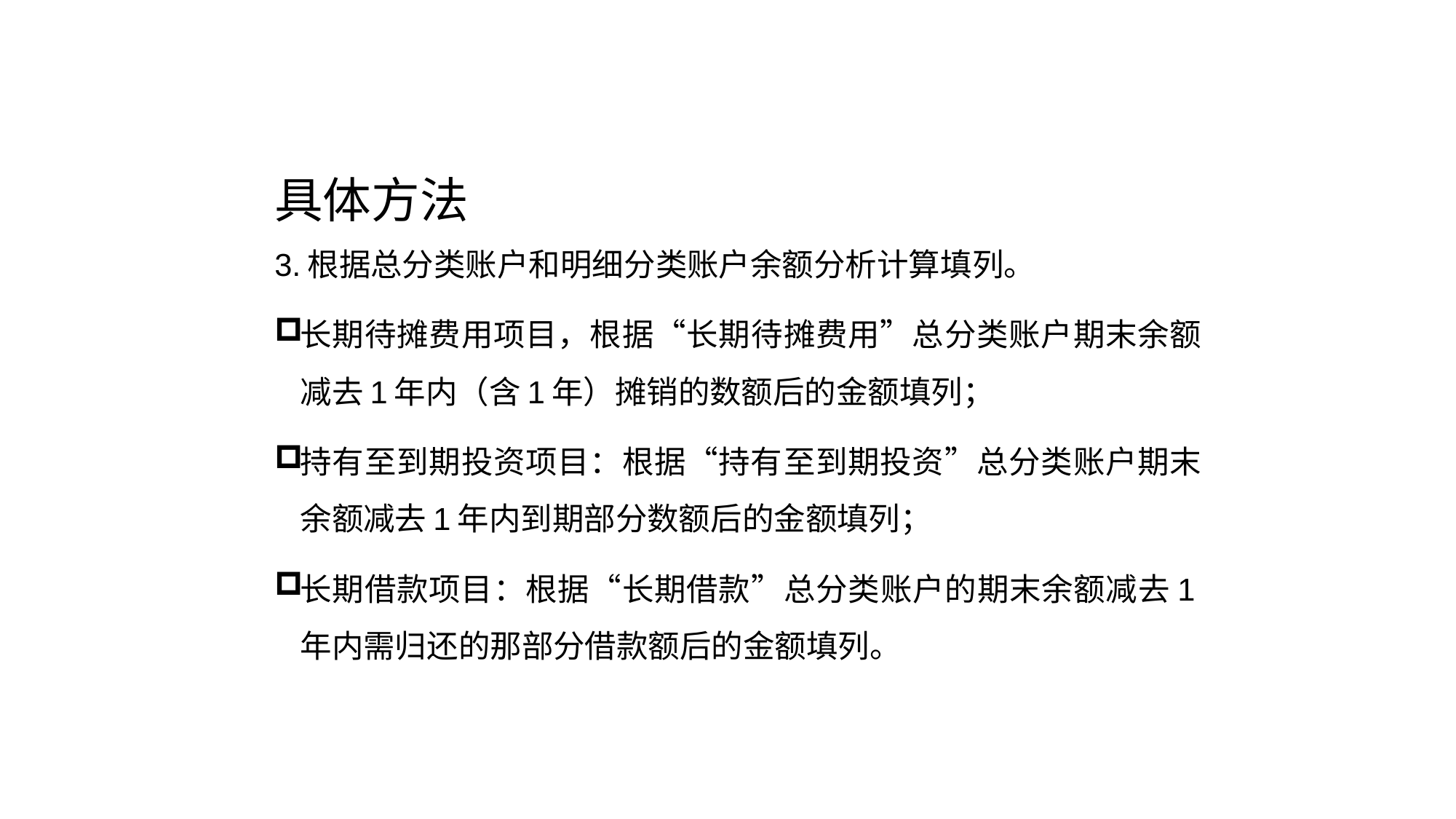

# 具体方法
3.根据总分类账户和明细分类账户余额分析计算填列。
长期待摊费用项目，根据“长期待摊费用”总分类账户期末余额减去1年内（含1年）摊销的数额后的金额填列；
持有至到期投资项目：根据“持有至到期投资”总分类账户期末余额减去1年内到期部分数额后的金额填列；
长期借款项目：根据“长期借款”总分类账户的期末余额减去1年内需归还的那部分借款额后的金额填列。